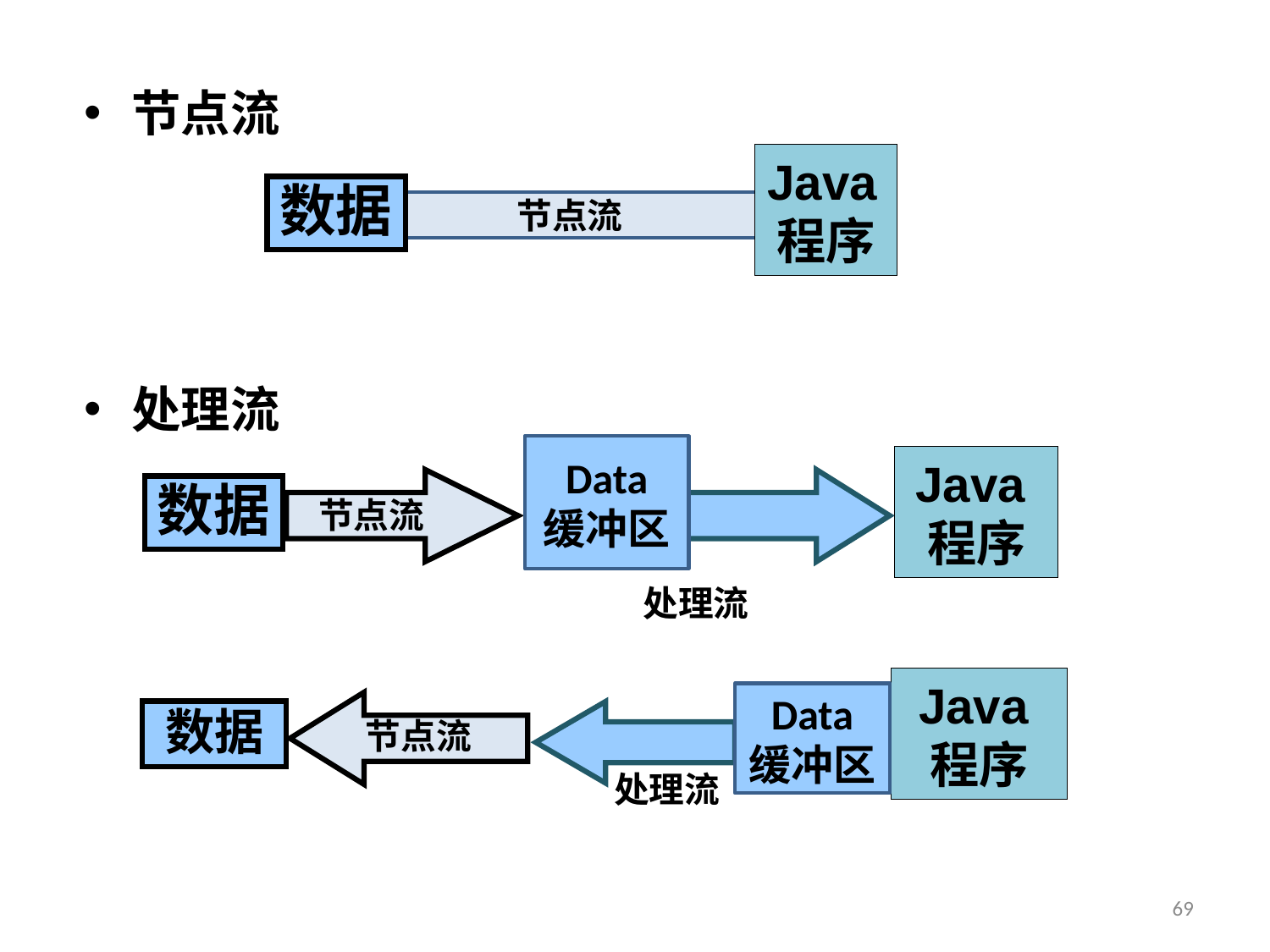

节点流

处理流
Java程序
数据

节点流
Data
缓冲区
Java程序

数据
节点流
处理流
Java程序
Data
缓冲区

数据
节点流
处理流
69